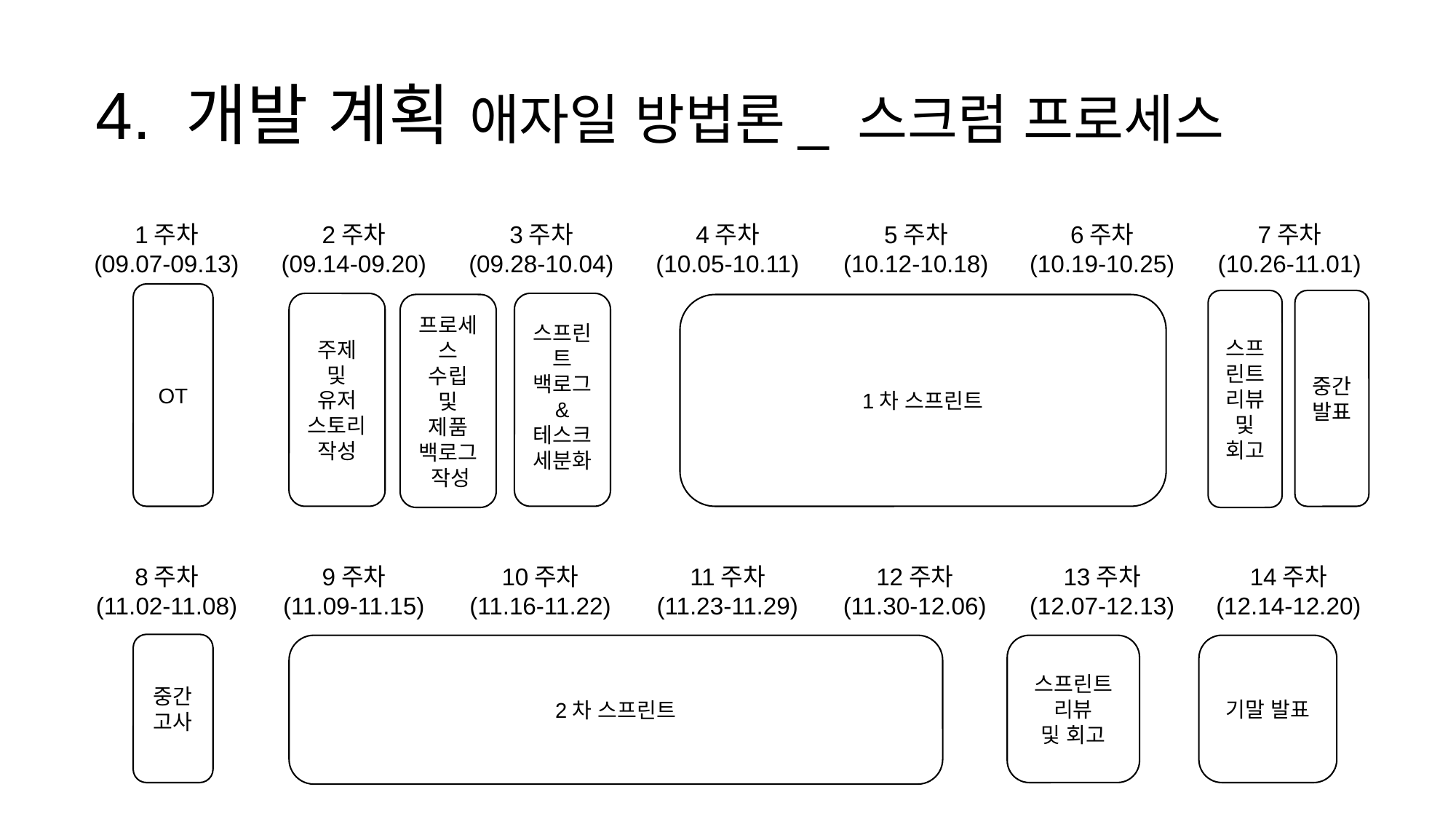

# 4. 개발 계획 애자일 방법론_ 스크럼 프로세스
1주차
(09.07-09.13)
2주차
(09.14-09.20)
3주차
(09.28-10.04)
4주차
(10.05-10.11)
5주차
(10.12-10.18)
6주차
(10.19-10.25)
7주차
(10.26-11.01)
OT
스프린트 리뷰
및 회고
중간 발표

스프린트 백로그
&
테스크 세분화

주제 및 유저 스토리 작성
프로세스 수립
및 제품 백로그  작성
1차 스프린트
8주차
(11.02-11.08)
9주차
(11.09-11.15)
10주차
(11.16-11.22)
11주차
(11.23-11.29)
12주차
(11.30-12.06)
13주차
(12.07-12.13)
14주차
(12.14-12.20)
중간고사
기말 발표
2차 스프린트
스프린트 리뷰
및 회고